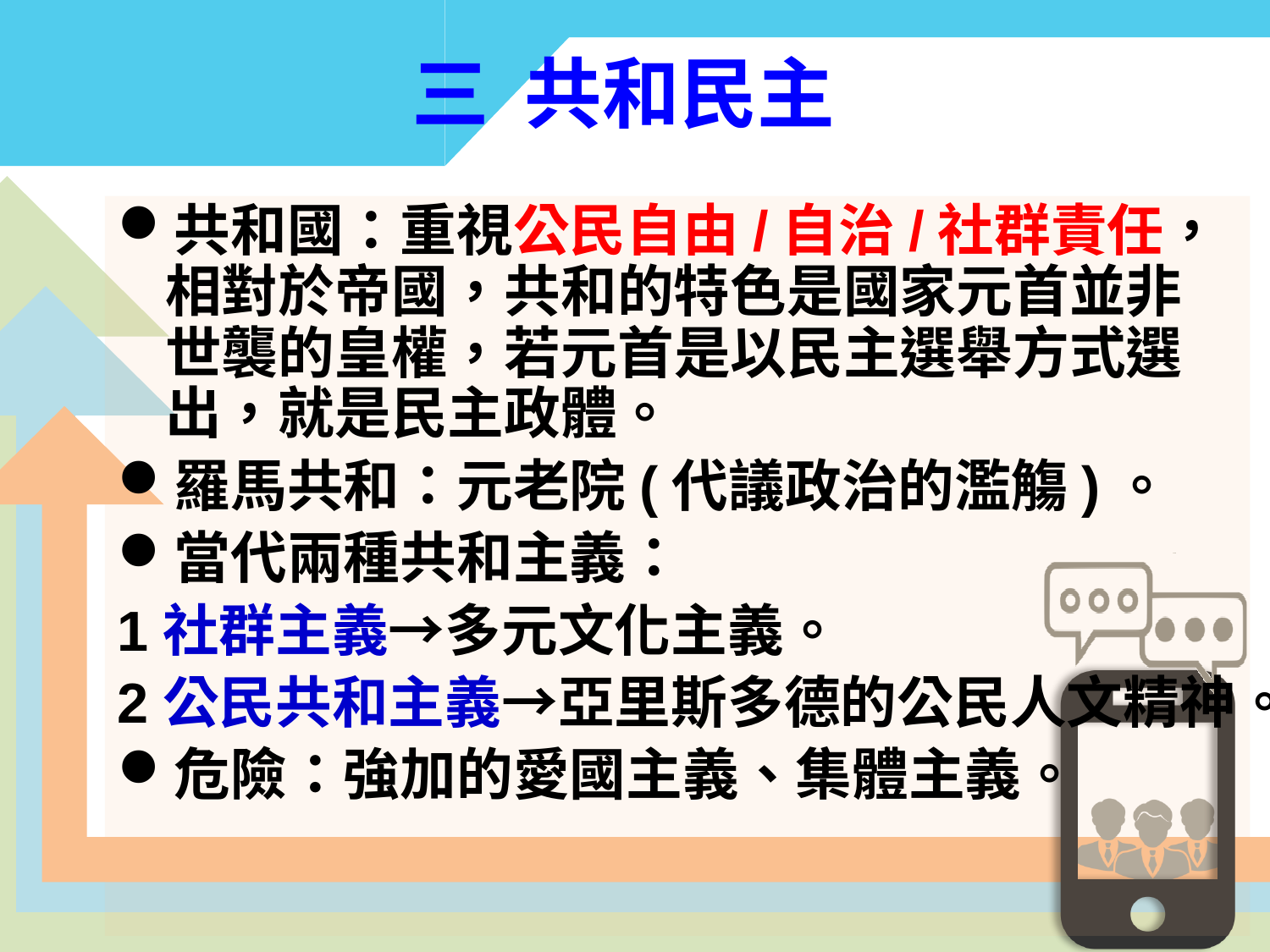

三  共和民主
共和國：重視公民自由/自治/社群責任，相對於帝國，共和的特色是國家元首並非世襲的皇權，若元首是以民主選舉方式選出，就是民主政體。
羅馬共和：元老院(代議政治的濫觴)。
當代兩種共和主義：
1社群主義→多元文化主義。
2公民共和主義→亞里斯多德的公民人文精神。
危險：強加的愛國主義、集體主義。